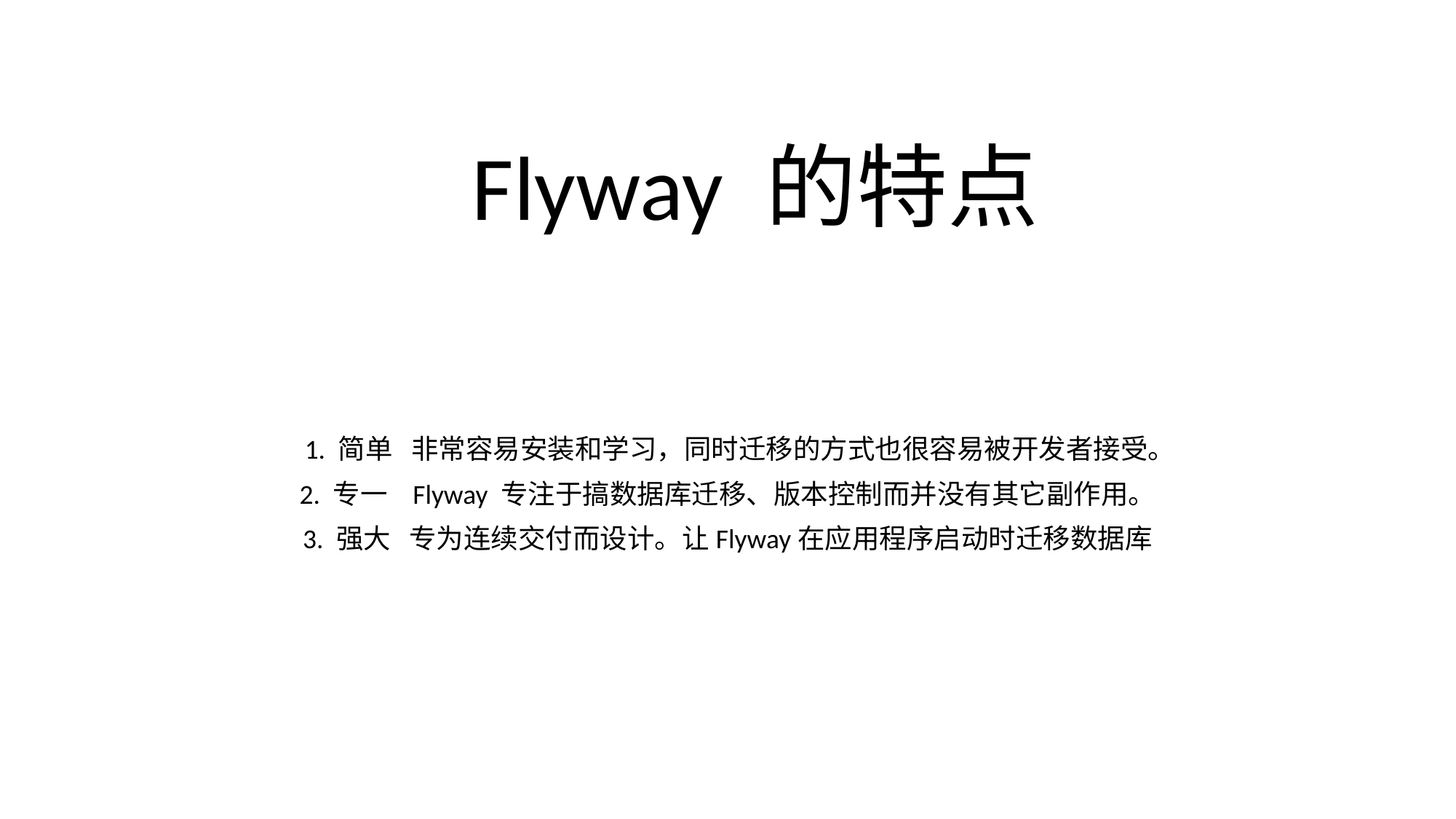

# Flyway 的特点
    1. 简单   非常容易安装和学习，同时迁移的方式也很容易被开发者接受。
2. 专一   Flyway 专注于搞数据库迁移、版本控制而并没有其它副作用。
3. 强大   专为连续交付而设计。让Flyway在应用程序启动时迁移数据库